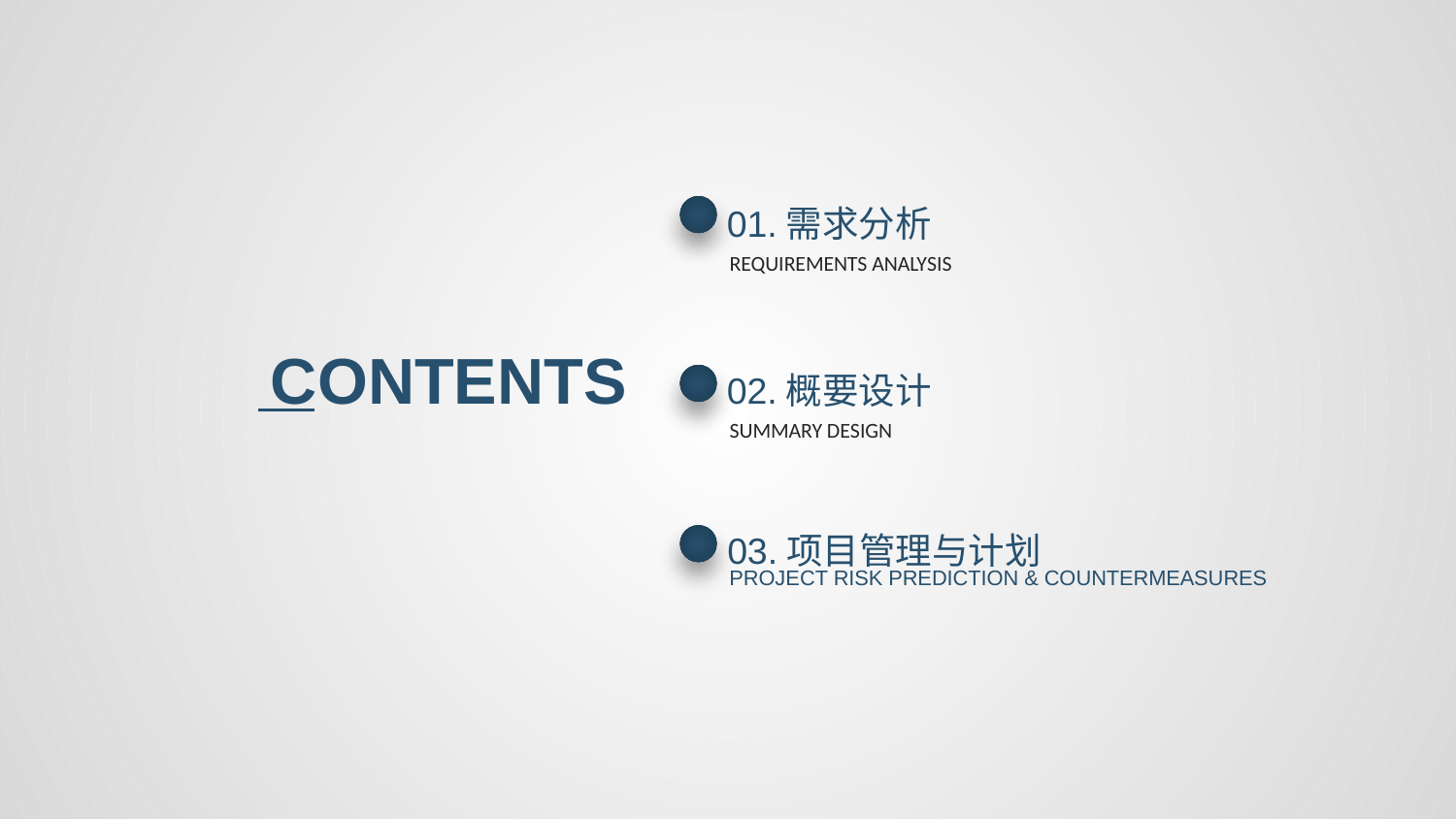

01.需求分析

REQUIREMENTS ANALYSIS
CONTENTS
02.概要设计

SUMMARY DESIGN
03.项目管理与计划

PROJECT RISK PREDICTION & COUNTERMEASURES